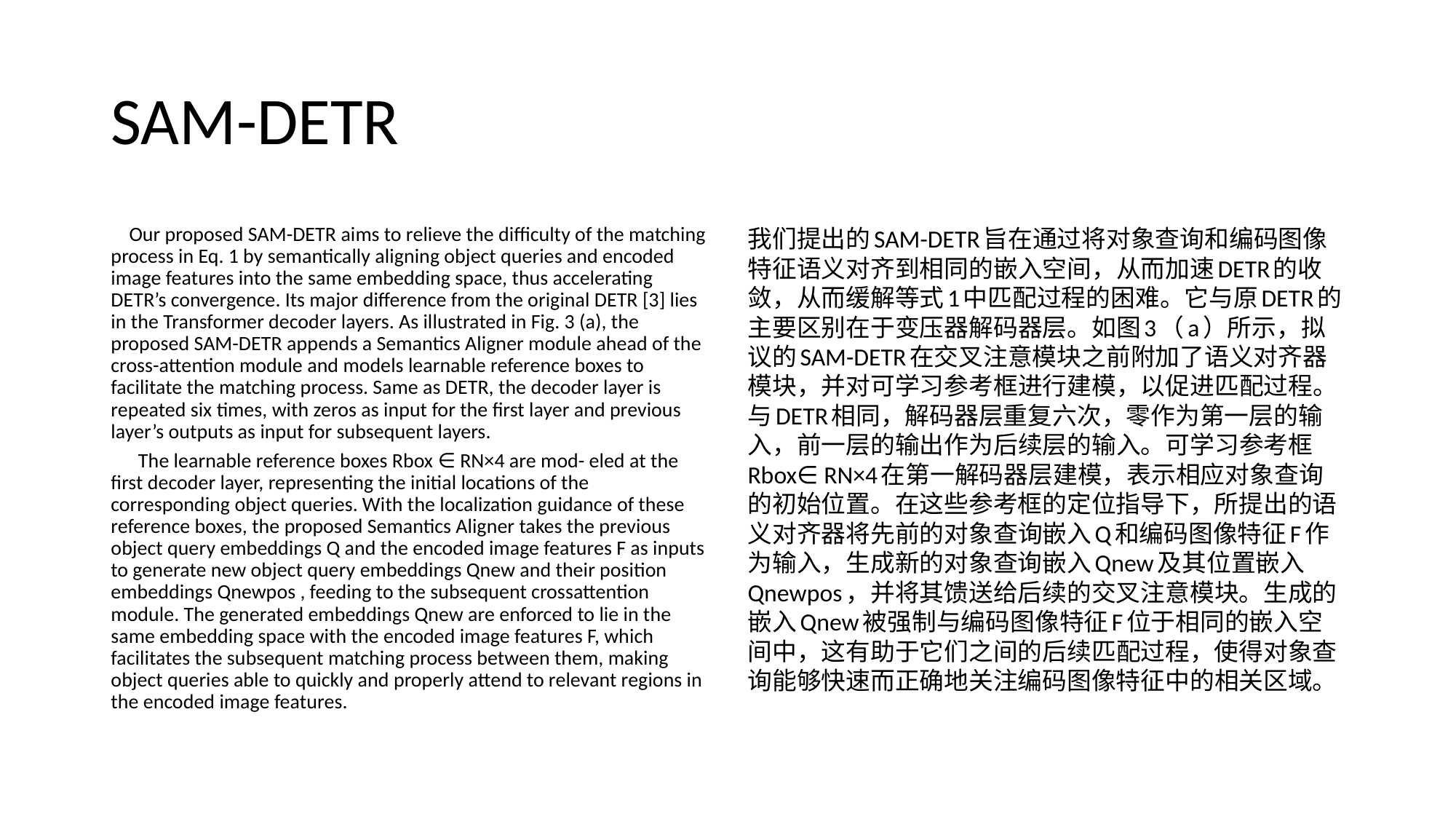

# SAM-DETR
    Our proposed SAM-DETR aims to relieve the difficulty of the matching process in Eq. 1 by semantically aligning object queries and encoded image features into the same embedding space, thus accelerating DETR’s convergence. Its major difference from the original DETR [3] lies in the Transformer decoder layers. As illustrated in Fig. 3 (a), the proposed SAM-DETR appends a Semantics Aligner module ahead of the cross-attention module and models learnable reference boxes to facilitate the matching process. Same as DETR, the decoder layer is repeated six times, with zeros as input for the first layer and previous layer’s outputs as input for subsequent layers.
      The learnable reference boxes Rbox ∈ RN×4 are mod- eled at the first decoder layer, representing the initial locations of the corresponding object queries. With the localization guidance of these reference boxes, the proposed Semantics Aligner takes the previous object query embeddings Q and the encoded image features F as inputs to generate new object query embeddings Qnew and their position embeddings Qnewpos , feeding to the subsequent crossattention module. The generated embeddings Qnew are enforced to lie in the same embedding space with the encoded image features F, which facilitates the subsequent matching process between them, making object queries able to quickly and properly attend to relevant regions in the encoded image features.
我们提出的SAM-DETR旨在通过将对象查询和编码图像特征语义对齐到相同的嵌入空间，从而加速DETR的收敛，从而缓解等式1中匹配过程的困难。它与原DETR的主要区别在于变压器解码器层。如图3（a）所示，拟议的SAM-DETR在交叉注意模块之前附加了语义对齐器模块，并对可学习参考框进行建模，以促进匹配过程。与DETR相同，解码器层重复六次，零作为第一层的输入，前一层的输出作为后续层的输入。可学习参考框Rbox∈ RN×4在第一解码器层建模，表示相应对象查询的初始位置。在这些参考框的定位指导下，所提出的语义对齐器将先前的对象查询嵌入Q和编码图像特征F作为输入，生成新的对象查询嵌入Qnew及其位置嵌入Qnewpos，并将其馈送给后续的交叉注意模块。生成的嵌入Qnew被强制与编码图像特征F位于相同的嵌入空间中，这有助于它们之间的后续匹配过程，使得对象查询能够快速而正确地关注编码图像特征中的相关区域。
Q
K
K
V
V